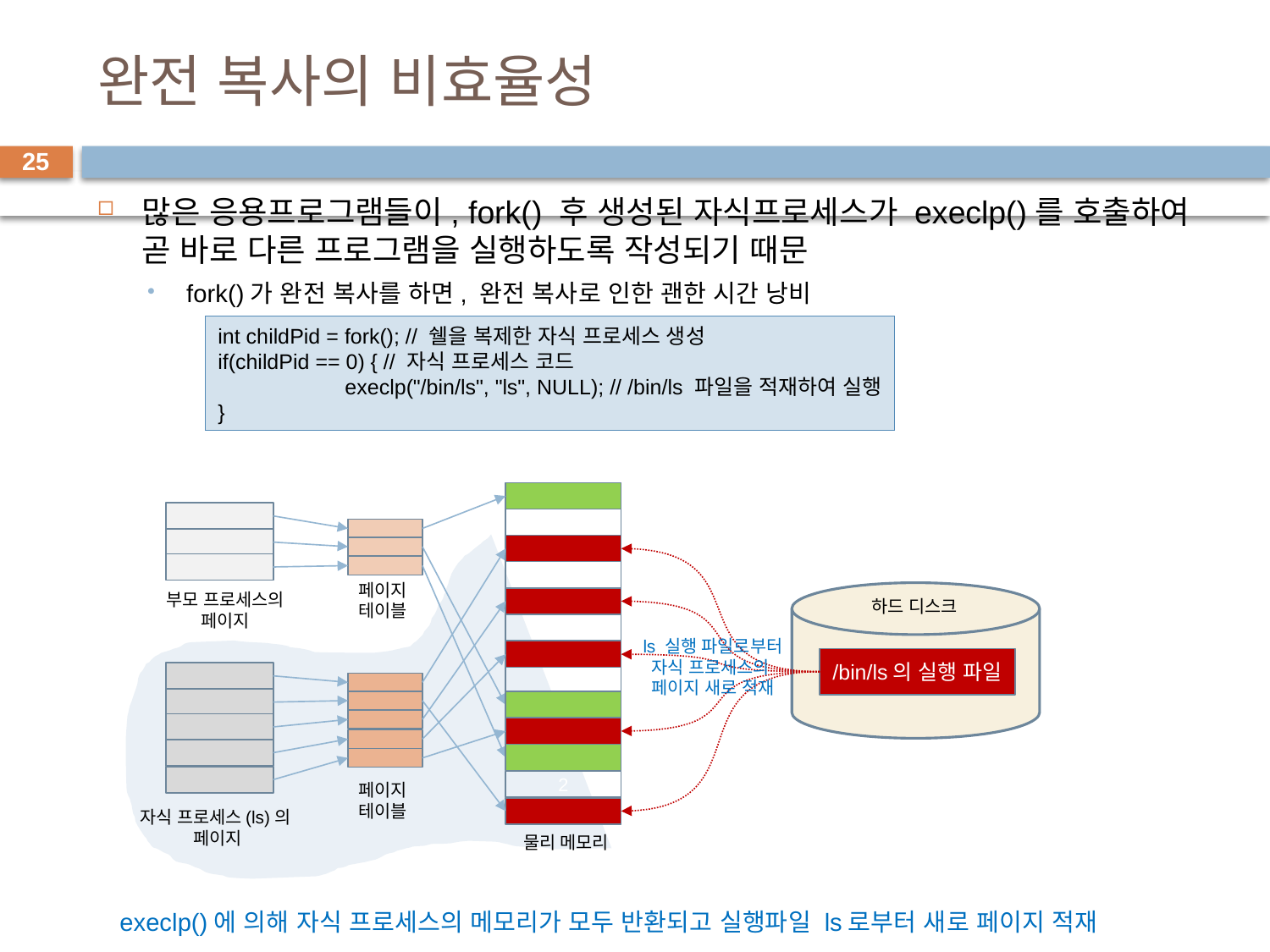

# 완전 복사의 비효율성
25
많은 응용프로그램들이, fork() 후 생성된 자식프로세스가 execlp()를 호출하여 곧 바로 다른 프로그램을 실행하도록 작성되기 때문
fork()가 완전 복사를 하면, 완전 복사로 인한 괜한 시간 낭비
int childPid = fork(); // 쉘을 복제한 자식 프로세스 생성
if(childPid == 0) { // 자식 프로세스 코드
	execlp("/bin/ls", "ls", NULL); // /bin/ls 파일을 적재하여 실행
}

5

페이지
테이블
부모 프로세스의
페이지

하드 디스크

ls 실행 파일로부터
자식 프로세스의
페이지 새로 적재

/bin/ls의 실행 파일

6

2
페이지
테이블

자식 프로세스(ls)의
페이지
물리 메모리
execlp()에 의해 자식 프로세스의 메모리가 모두 반환되고 실행파일 ls로부터 새로 페이지 적재